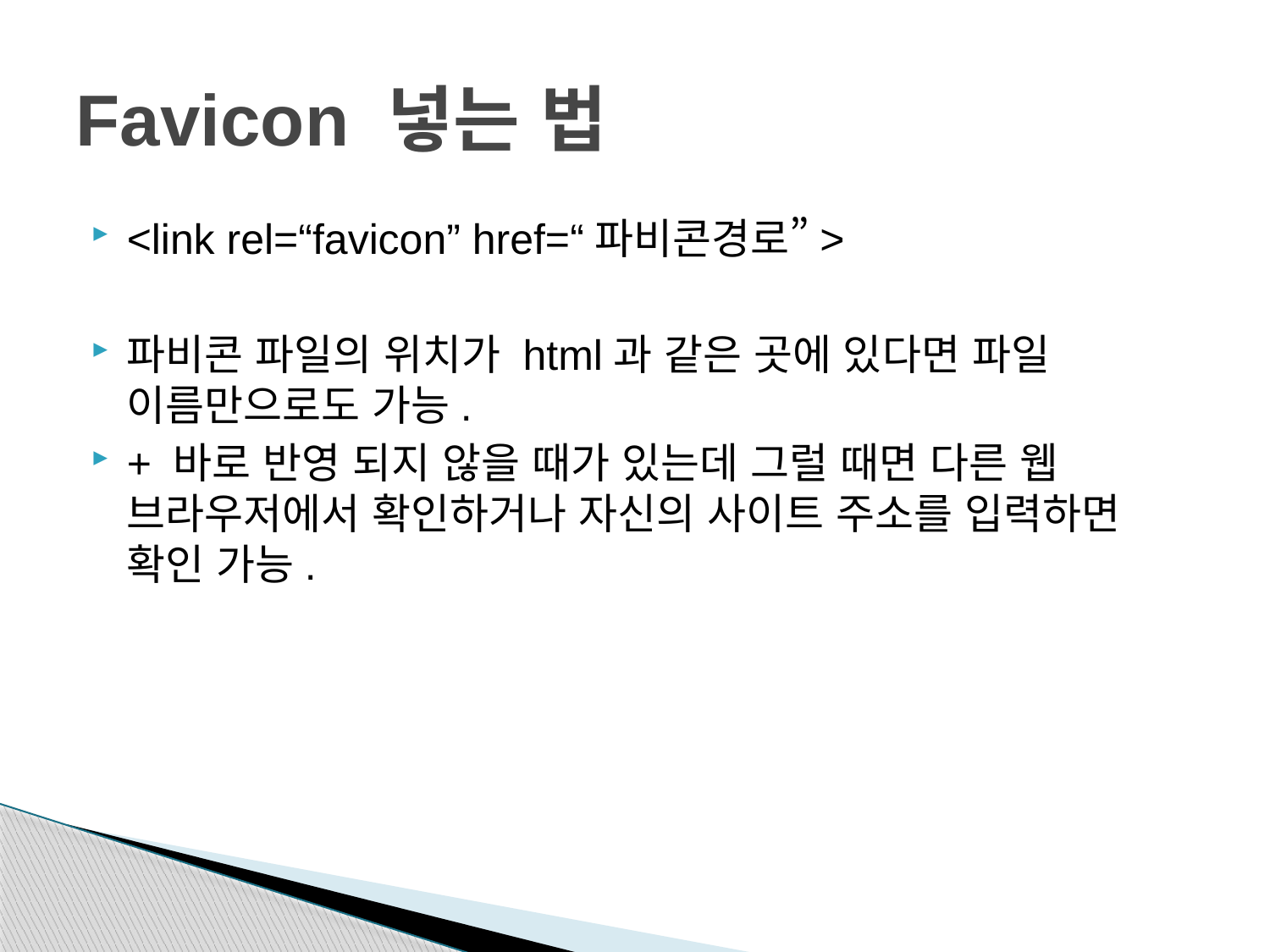

# Favicon 넣는 법
<link rel=“favicon” href=“파비콘경로”>

파비콘 파일의 위치가 html과 같은 곳에 있다면 파일 이름만으로도 가능.
+ 바로 반영 되지 않을 때가 있는데 그럴 때면 다른 웹 브라우저에서 확인하거나 자신의 사이트 주소를 입력하면 확인 가능.